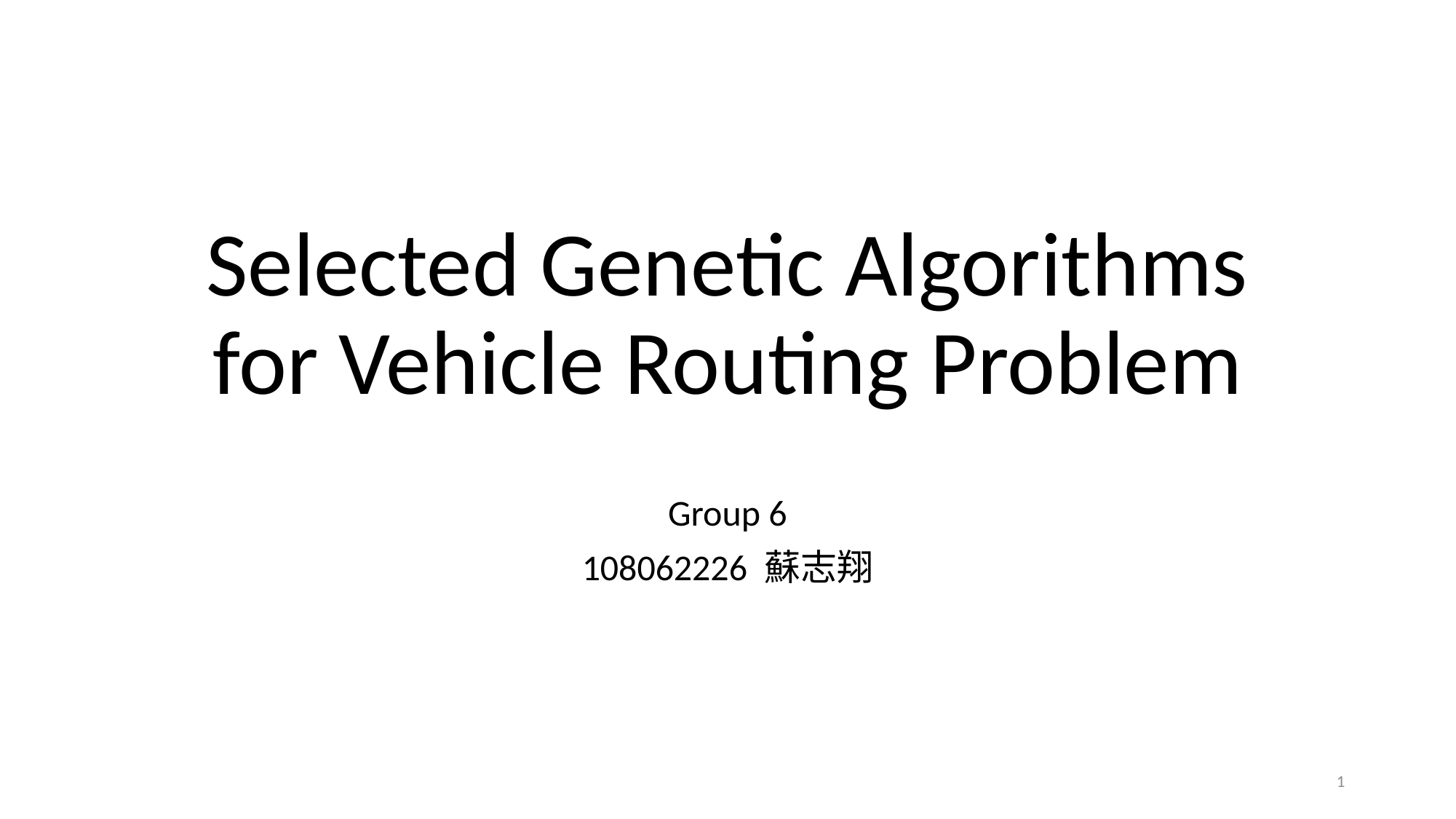

# Selected Genetic Algorithms for Vehicle Routing Problem

Group 6
108062226 蘇志翔
1